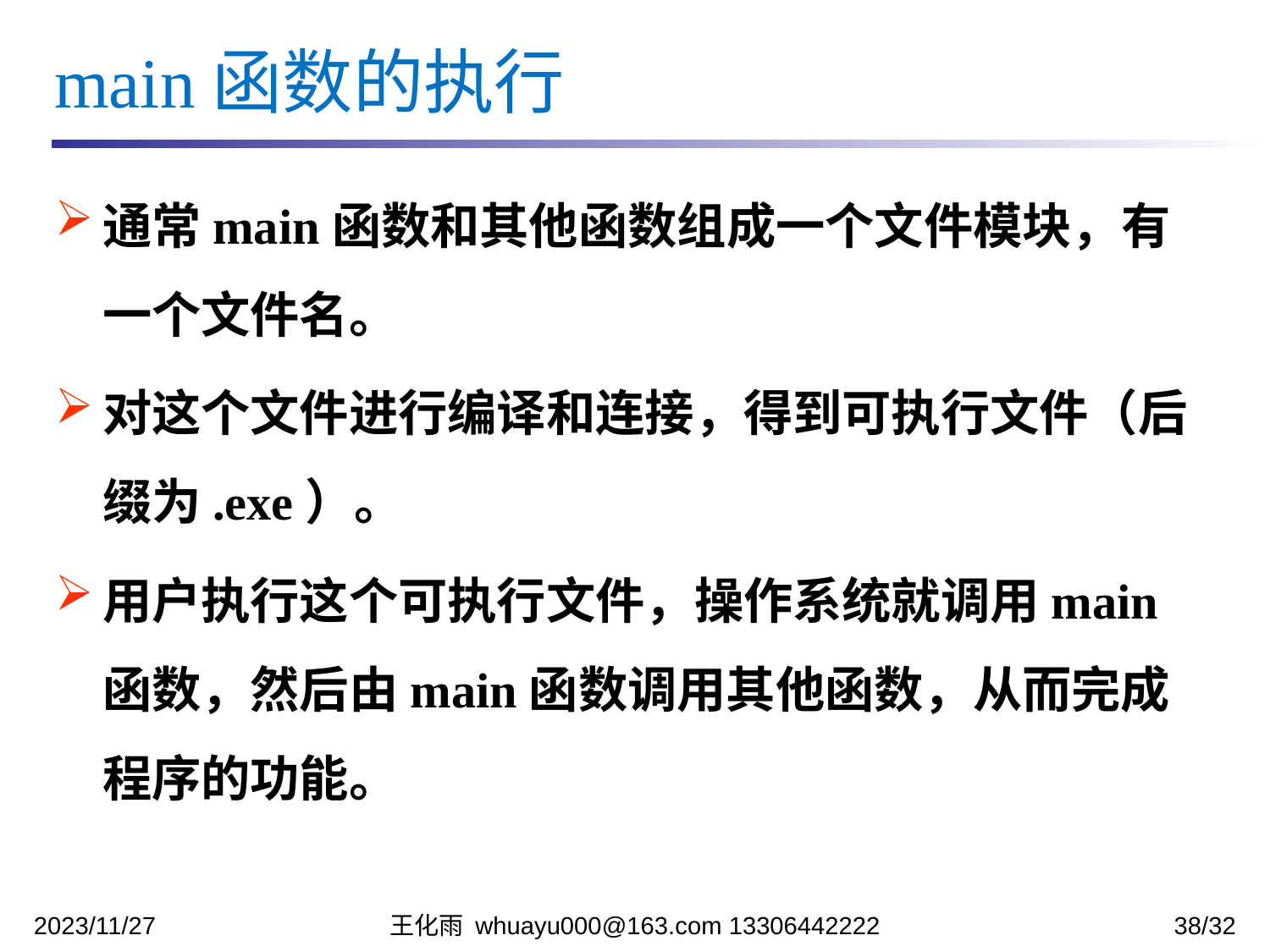

main函数的执行
通常main函数和其他函数组成一个文件模块，有一个文件名。
对这个文件进行编译和连接，得到可执行文件（后缀为.exe）。
用户执行这个可执行文件，操作系统就调用main函数，然后由main函数调用其他函数，从而完成程序的功能。
2023/11/27
王化雨 whuayu000@163.com 13306442222
38/32